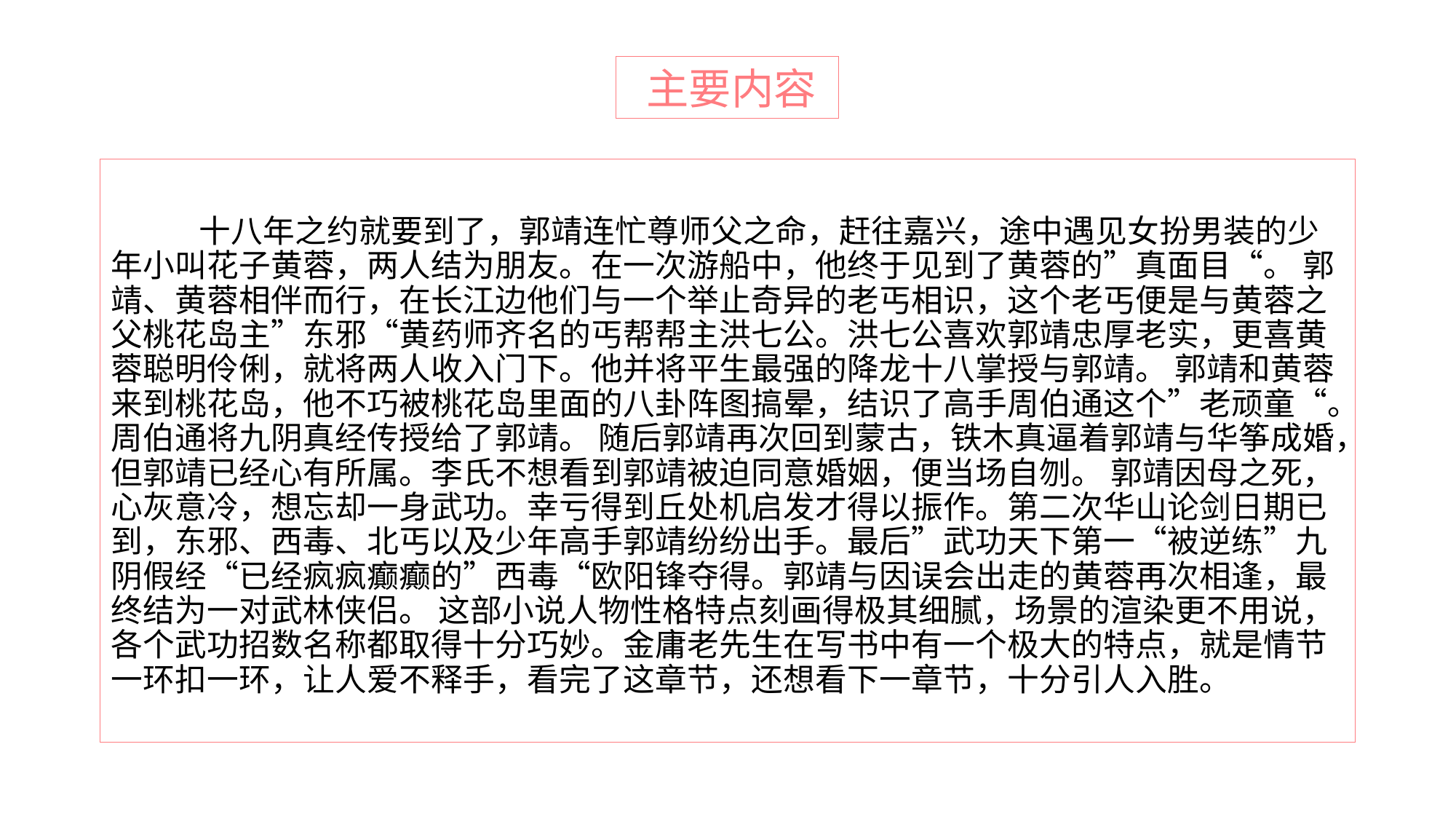

主要内容

           十八年之约就要到了，郭靖连忙尊师父之命，赶往嘉兴，途中遇见女扮男装的少年小叫花子黄蓉，两人结为朋友。在一次游船中，他终于见到了黄蓉的”真面目“。 郭靖、黄蓉相伴而行，在长江边他们与一个举止奇异的老丐相识，这个老丐便是与黄蓉之父桃花岛主”东邪“黄药师齐名的丐帮帮主洪七公。洪七公喜欢郭靖忠厚老实，更喜黄蓉聪明伶俐，就将两人收入门下。他并将平生最强的降龙十八掌授与郭靖。 郭靖和黄蓉来到桃花岛，他不巧被桃花岛里面的八卦阵图搞晕，结识了高手周伯通这个”老顽童“。周伯通将九阴真经传授给了郭靖。 随后郭靖再次回到蒙古，铁木真逼着郭靖与华筝成婚，但郭靖已经心有所属。李氏不想看到郭靖被迫同意婚姻，便当场自刎。 郭靖因母之死，心灰意冷，想忘却一身武功。幸亏得到丘处机启发才得以振作。第二次华山论剑日期已到，东邪、西毒、北丐以及少年高手郭靖纷纷出手。最后”武功天下第一“被逆练”九阴假经“已经疯疯癫癫的”西毒“欧阳锋夺得。郭靖与因误会出走的黄蓉再次相逢，最终结为一对武林侠侣。 这部小说人物性格特点刻画得极其细腻，场景的渲染更不用说，各个武功招数名称都取得十分巧妙。金庸老先生在写书中有一个极大的特点，就是情节一环扣一环，让人爱不释手，看完了这章节，还想看下一章节，十分引人入胜。